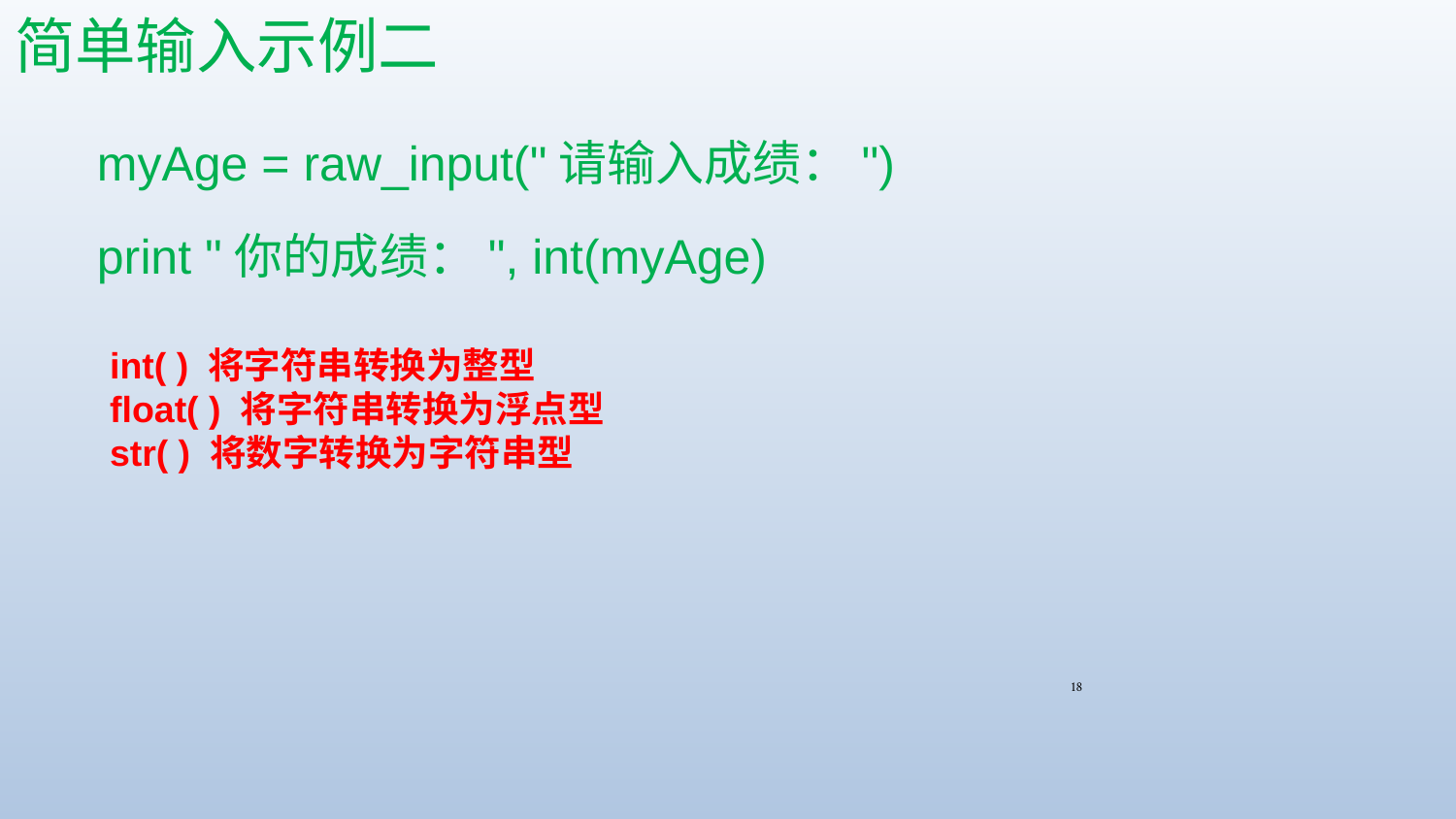

# 简单输入示例二
myAge = raw_input("请输入成绩：")
print "你的成绩：", int(myAge)

int( ) 将字符串转换为整型
float( ) 将字符串转换为浮点型
str( ) 将数字转换为字符串型

18